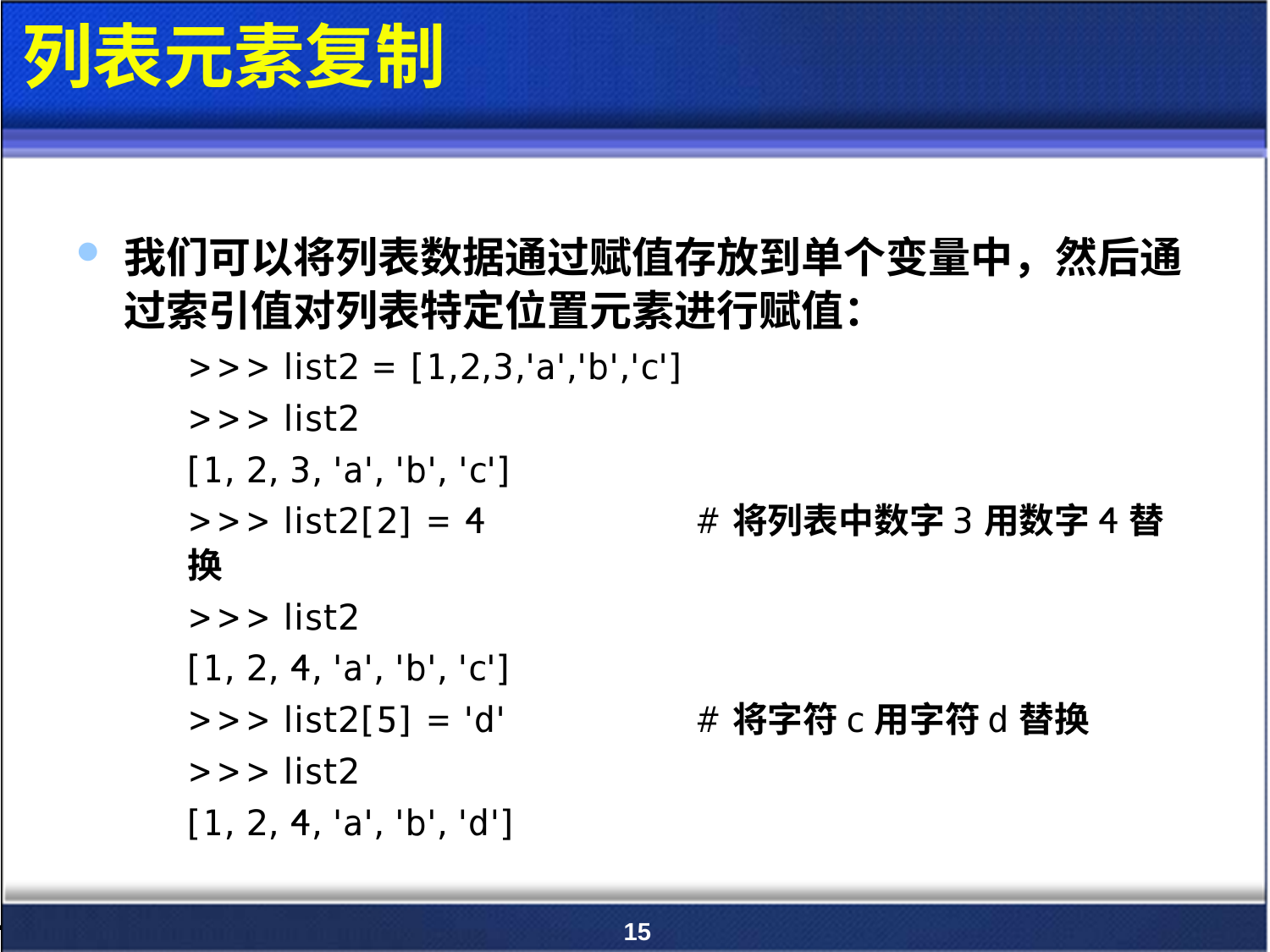

# 列表元素复制
我们可以将列表数据通过赋值存放到单个变量中，然后通过索引值对列表特定位置元素进行赋值：
>>> list2 = [1,2,3,'a','b','c']
>>> list2
[1, 2, 3, 'a', 'b', 'c']
>>> list2[2] = 4 		#将列表中数字3用数字4替换
>>> list2
[1, 2, 4, 'a', 'b', 'c']
>>> list2[5] = 'd'		#将字符c用字符d替换
>>> list2
[1, 2, 4, 'a', 'b', 'd']

15